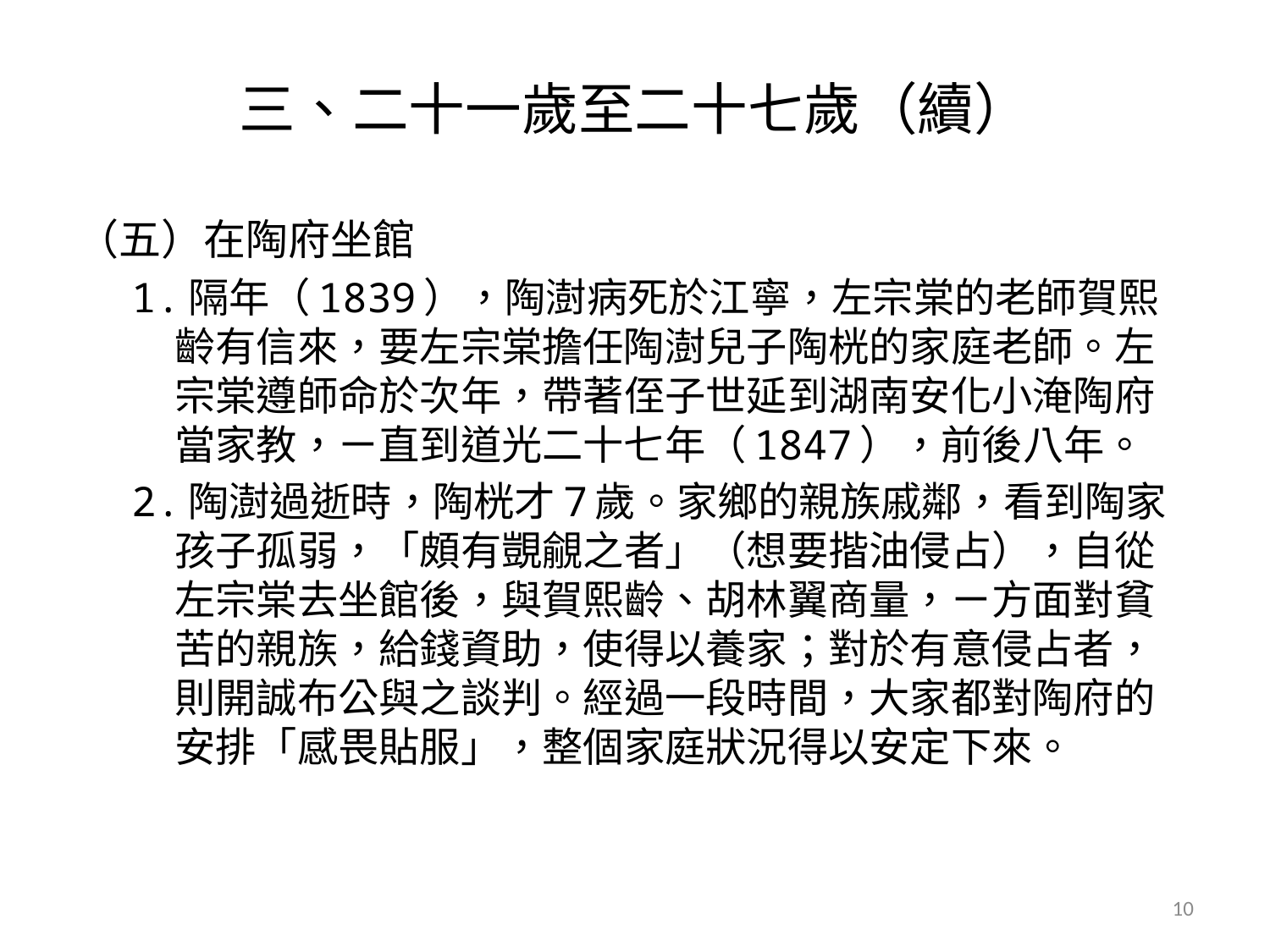

# 三、二十一歲至二十七歲（續）
（五）在陶府坐館
1.隔年（1839），陶澍病死於江寧，左宗棠的老師賀熙齡有信來，要左宗棠擔任陶澍兒子陶桄的家庭老師。左宗棠遵師命於次年，帶著侄子世延到湖南安化小淹陶府當家教，ㄧ直到道光二十七年（1847），前後八年。
2.陶澍過逝時，陶桄才7歲。家鄉的親族戚鄰，看到陶家孩子孤弱，「頗有覬覦之者」（想要揩油侵占），自從左宗棠去坐館後，與賀熙齡、胡林翼商量，ㄧ方面對貧苦的親族，給錢資助，使得以養家；對於有意侵占者，則開誠布公與之談判。經過一段時間，大家都對陶府的安排「感畏貼服」，整個家庭狀況得以安定下來。
10